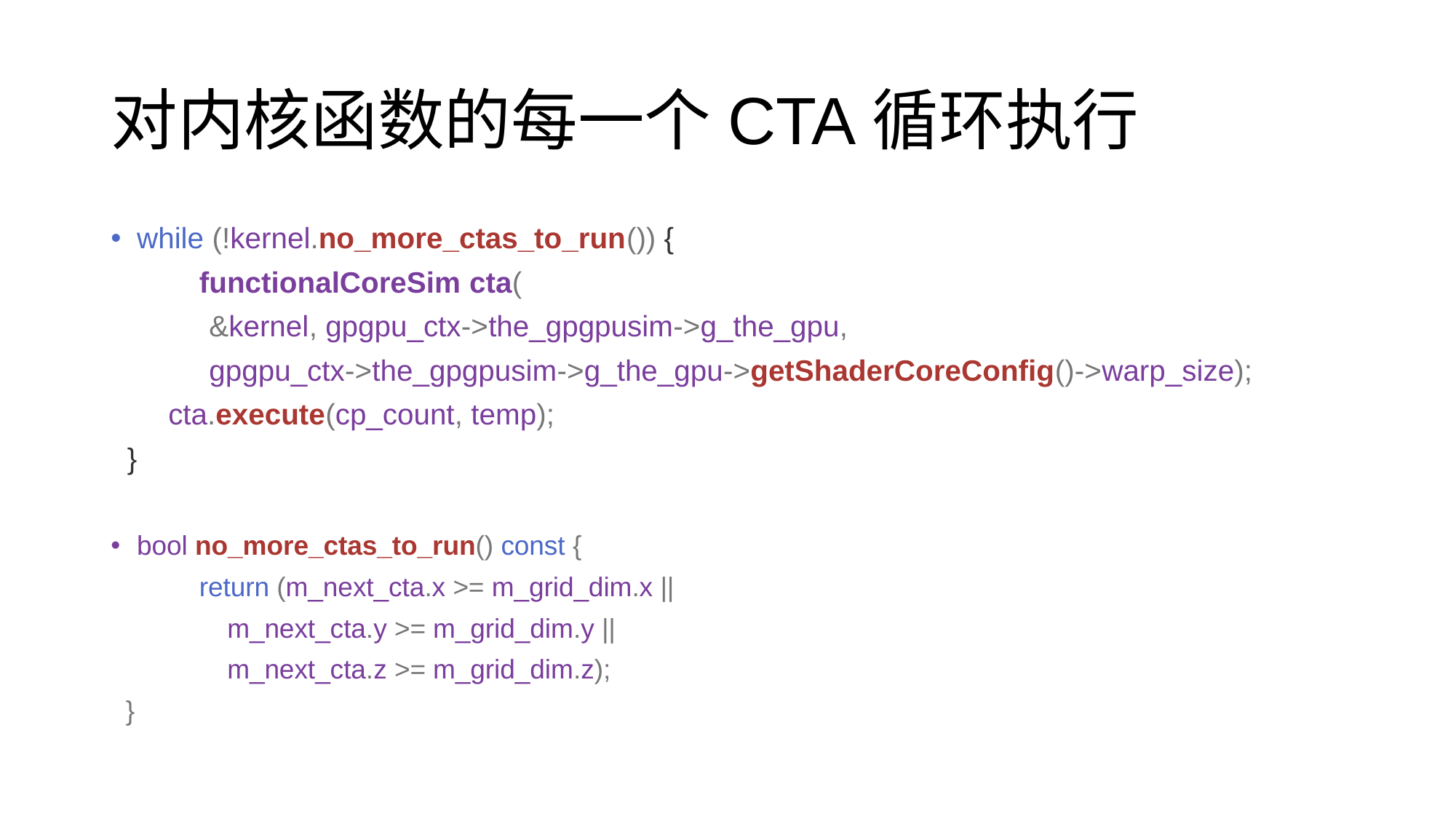

# 对内核函数的每一个CTA循环执行
while (!kernel.no_more_ctas_to_run()) {
	functionalCoreSim cta(
            &kernel, gpgpu_ctx->the_gpgpusim->g_the_gpu,
            gpgpu_ctx->the_gpgpusim->g_the_gpu->getShaderCoreConfig()->warp_size);
       cta.execute(cp_count, temp);
  }

bool no_more_ctas_to_run() const {
	return (m_next_cta.x >= m_grid_dim.x ||
                 m_next_cta.y >= m_grid_dim.y ||
                 m_next_cta.z >= m_grid_dim.z);
  }